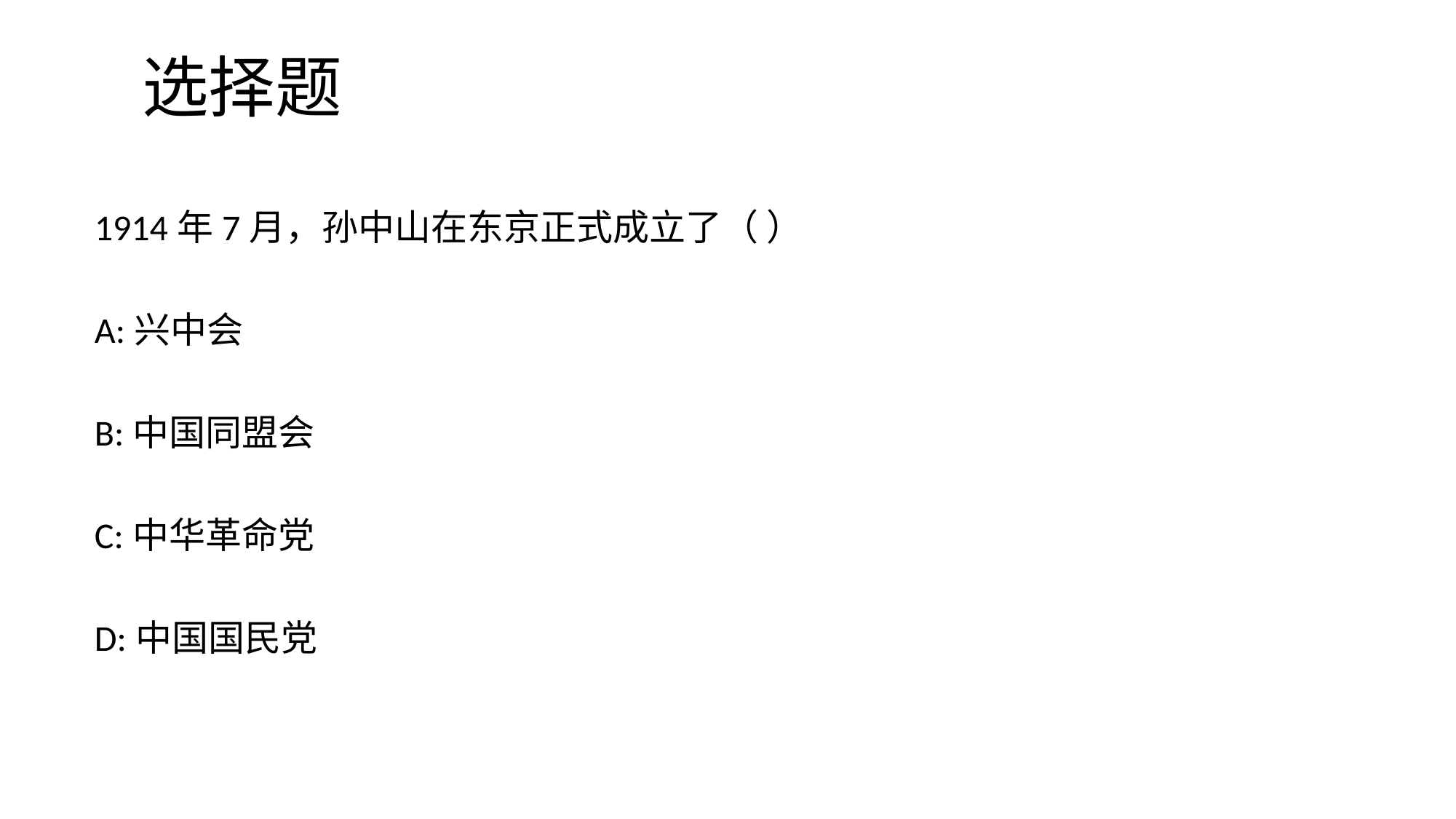

# 选择题
1914年7月，孙中山在东京正式成立了（ ）
A:兴中会
B:中国同盟会
C:中华革命党
D:中国国民党